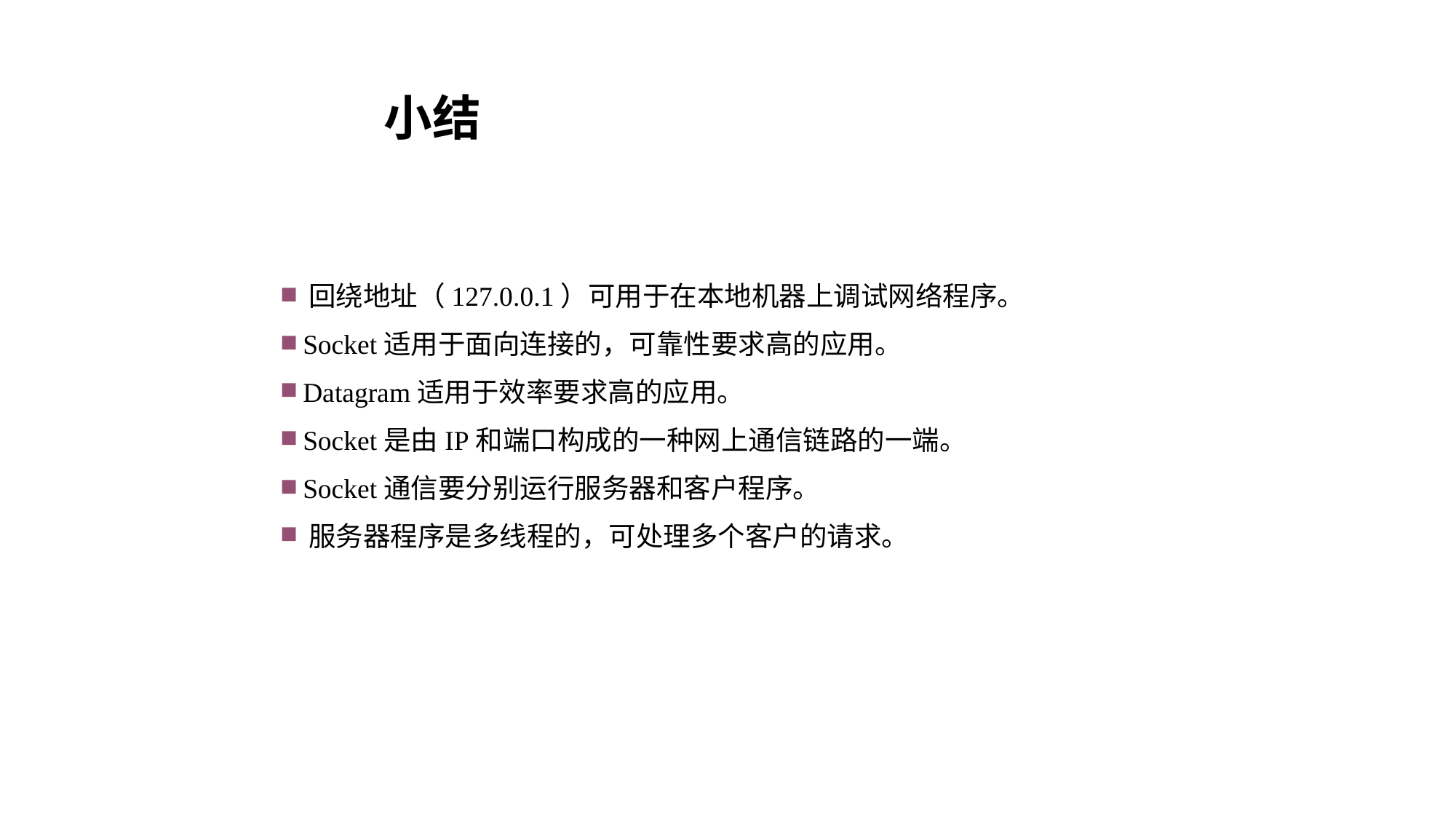

小结
 回绕地址（127.0.0.1）可用于在本地机器上调试网络程序。
 Socket适用于面向连接的，可靠性要求高的应用。
 Datagram适用于效率要求高的应用。
 Socket是由IP和端口构成的一种网上通信链路的一端。
 Socket通信要分别运行服务器和客户程序。
 服务器程序是多线程的，可处理多个客户的请求。